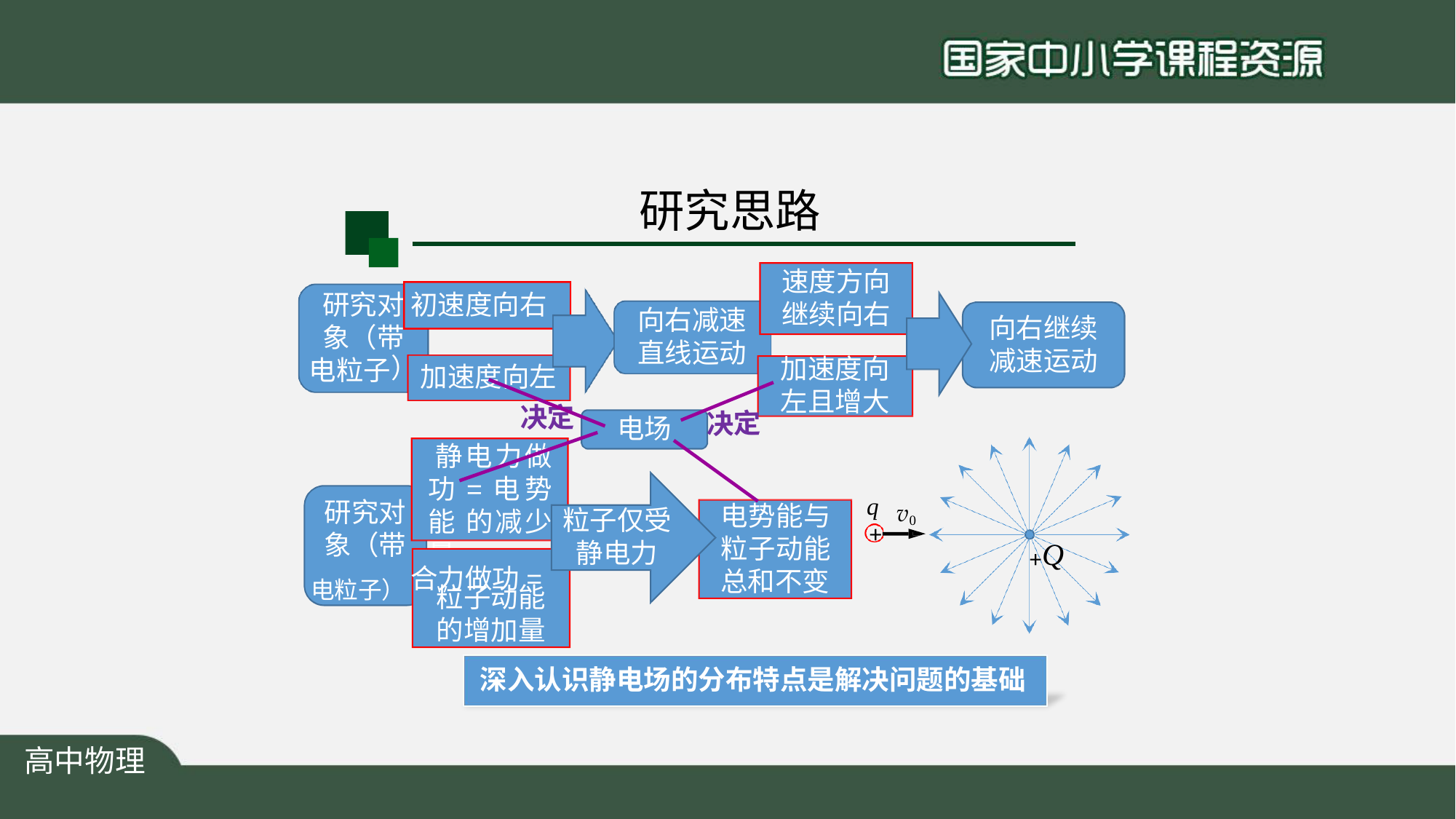

# 研究思路

速度方向 继续向右

研究对 初速度向右 象（带

向右减速 直线运动

向右继续 减速运动
加速度向 左且增大
电粒子

）
加速度向左

决定

电场

决定

静电力做 功=电势能 的减少量

q
+
研究对
v0
电势能与 粒子动能 总和不变

粒子仅受
+Q

象（带

静电力
电粒子） 合力做功=

粒子动能 的增加量

深入认识静电场的分布特点是解决问题的基础
高中物理